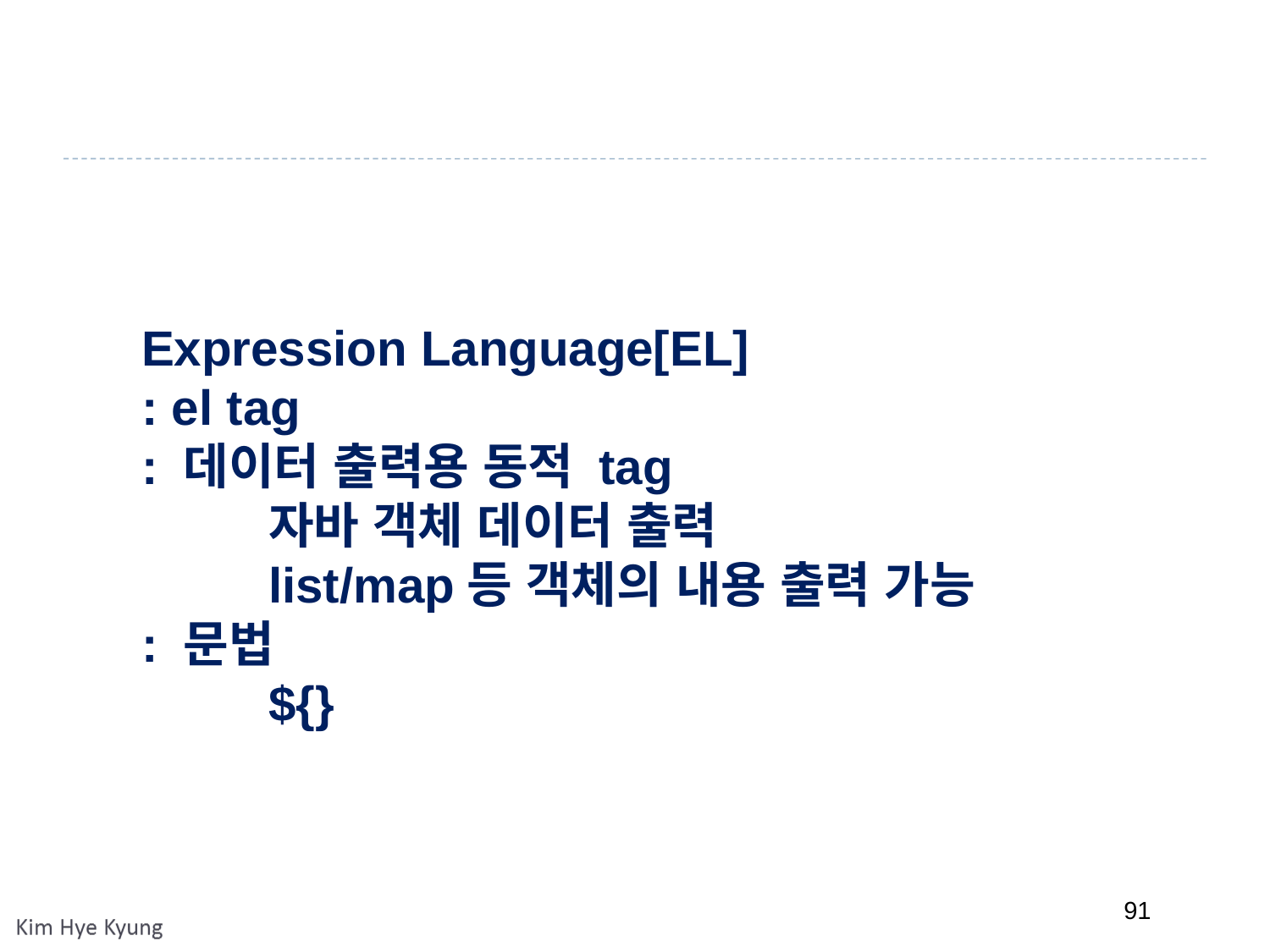

Expression Language[EL]
: el tag
: 데이터 출력용 동적 tag
	자바 객체 데이터 출력
	list/map등 객체의 내용 출력 가능
: 문법
	${}
91